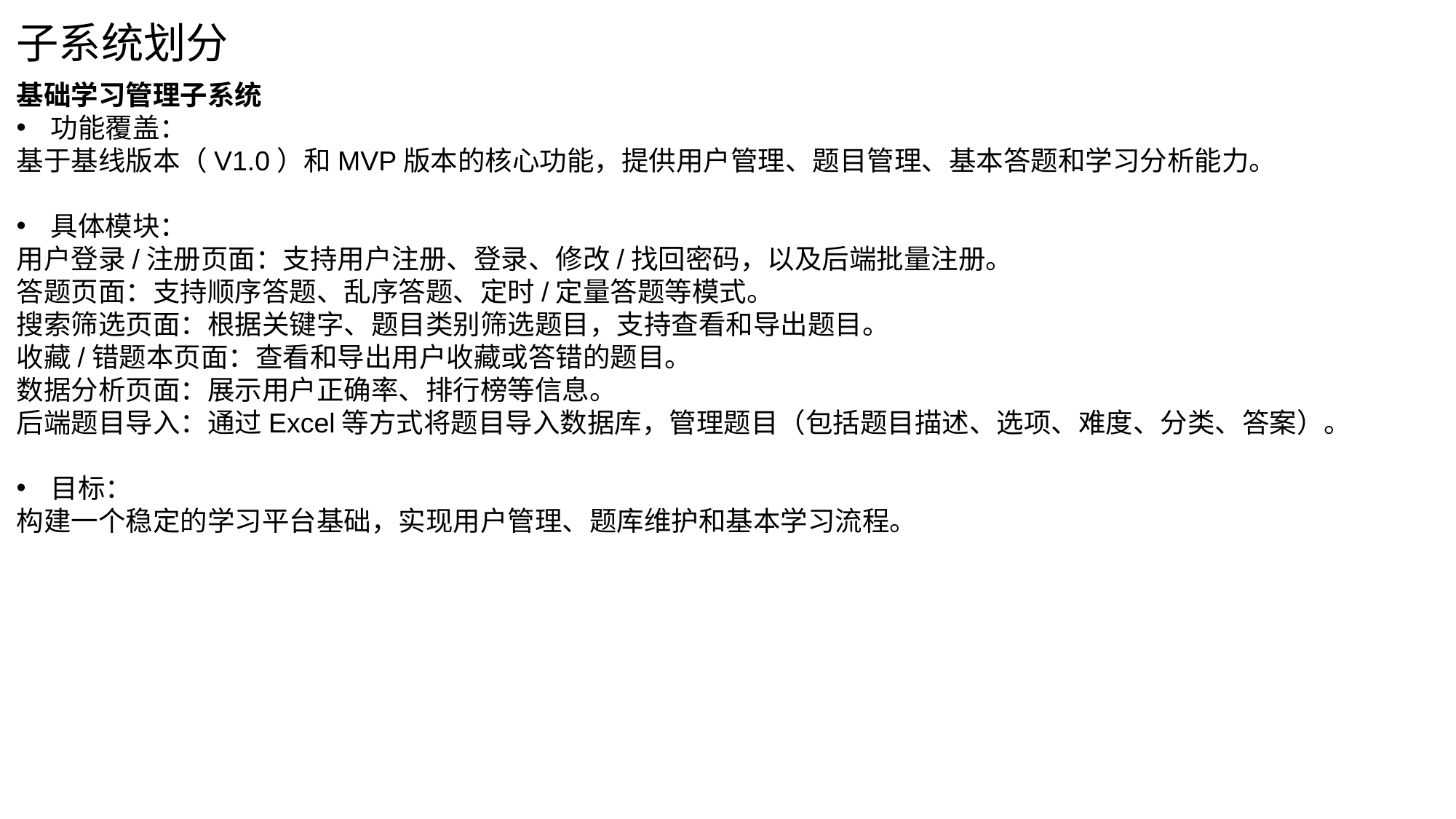

子系统划分
基础学习管理子系统
功能覆盖：
基于基线版本（V1.0）和MVP版本的核心功能，提供用户管理、题目管理、基本答题和学习分析能力。

具体模块：
用户登录/注册页面：支持用户注册、登录、修改/找回密码，以及后端批量注册。
答题页面：支持顺序答题、乱序答题、定时/定量答题等模式。
搜索筛选页面：根据关键字、题目类别筛选题目，支持查看和导出题目。
收藏/错题本页面：查看和导出用户收藏或答错的题目。
数据分析页面：展示用户正确率、排行榜等信息。
后端题目导入：通过Excel等方式将题目导入数据库，管理题目（包括题目描述、选项、难度、分类、答案）。

目标：
构建一个稳定的学习平台基础，实现用户管理、题库维护和基本学习流程。